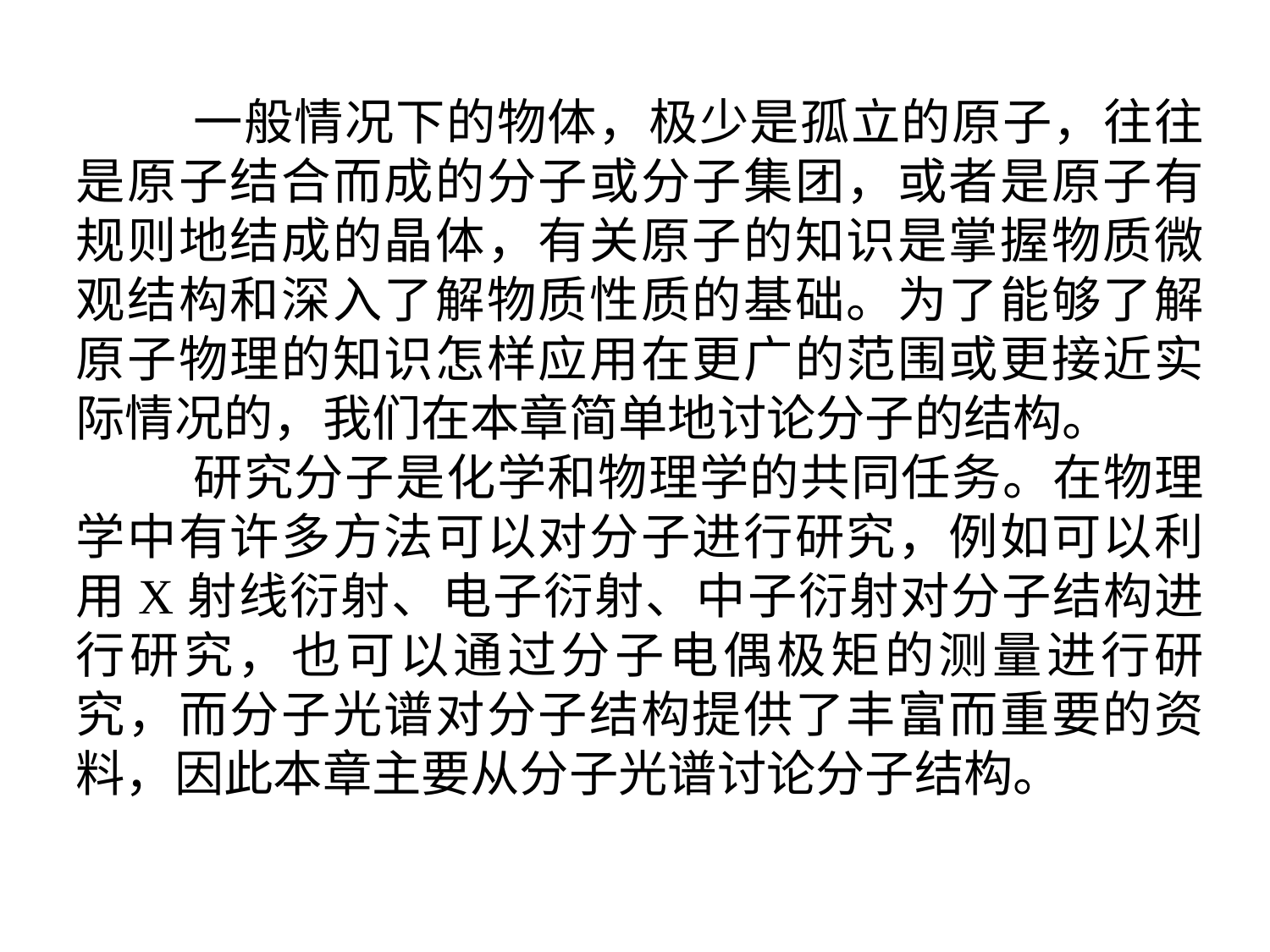

一般情况下的物体，极少是孤立的原子，往往是原子结合而成的分子或分子集团，或者是原子有规则地结成的晶体，有关原子的知识是掌握物质微观结构和深入了解物质性质的基础。为了能够了解原子物理的知识怎样应用在更广的范围或更接近实际情况的，我们在本章简单地讨论分子的结构。
     研究分子是化学和物理学的共同任务。在物理学中有许多方法可以对分子进行研究，例如可以利用X射线衍射、电子衍射、中子衍射对分子结构进行研究，也可以通过分子电偶极矩的测量进行研究，而分子光谱对分子结构提供了丰富而重要的资料，因此本章主要从分子光谱讨论分子结构。